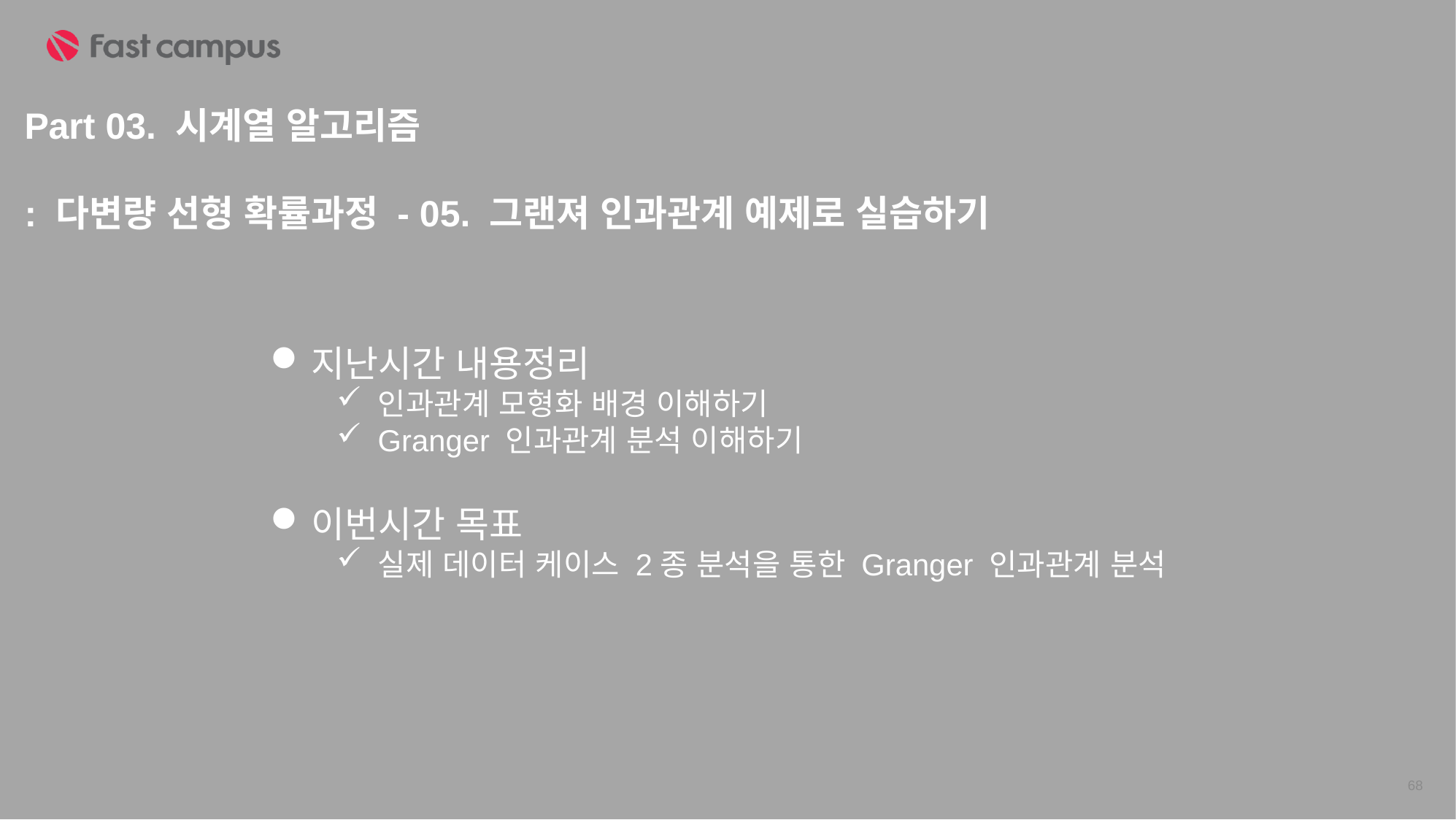

Part 03. 시계열 알고리즘

: 다변량 선형 확률과정 - 05. 그랜져 인과관계 예제로 실습하기
지난시간 내용정리
인과관계 모형화 배경 이해하기
Granger 인과관계 분석 이해하기

이번시간 목표
실제 데이터 케이스 2종 분석을 통한 Granger 인과관계 분석
68